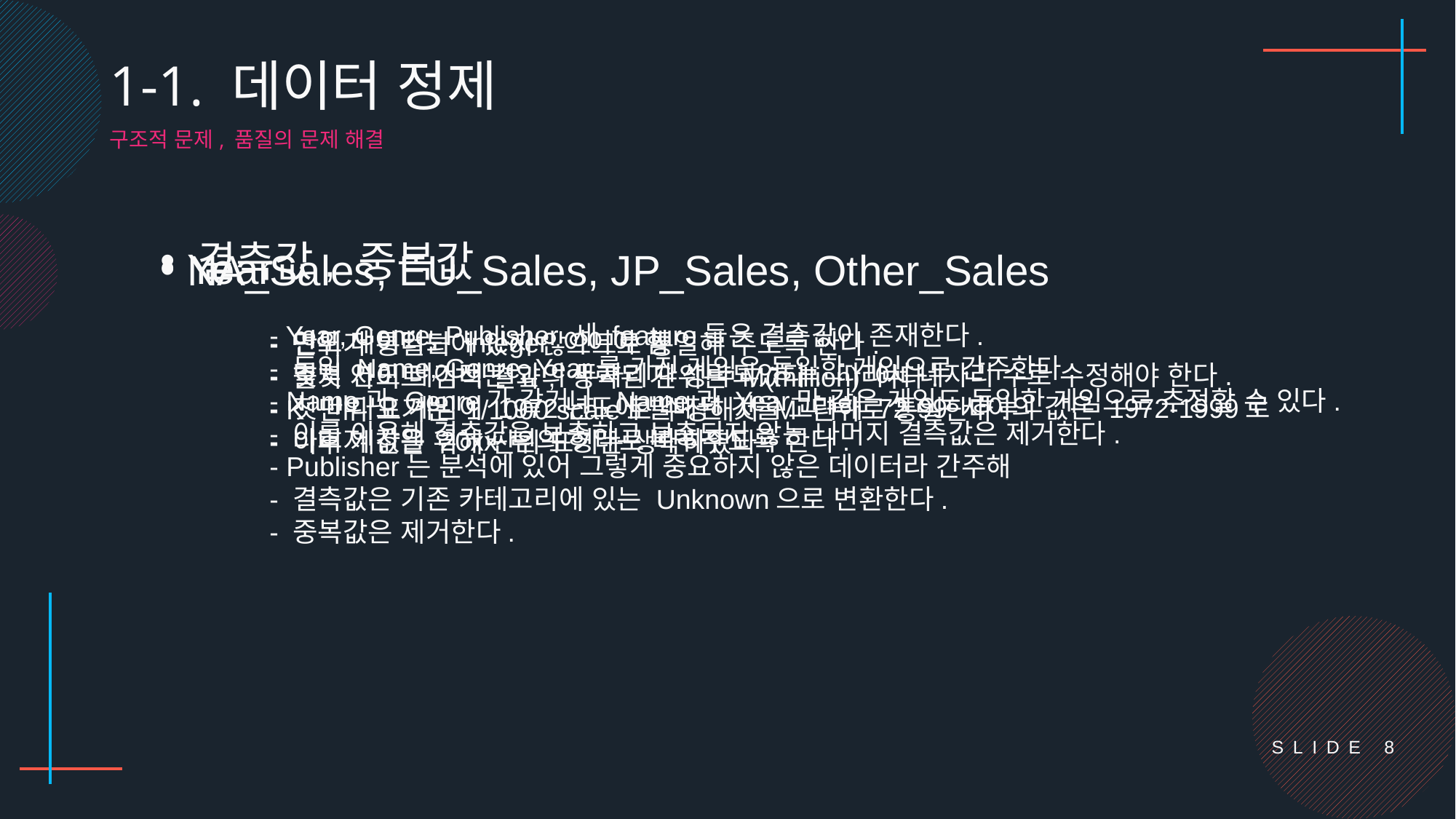

1-1. 데이터 정제
구조적 문제, 품질의 문제 해결

 NA_Sales, EU_Sales, JP_Sales, Other_Sales

	- 단위가 통일되어 있지 않으므로 통일해 주도록 한다.
	- 출처 사이트 검색 결과, 생략된 단위는 M(million) 이다.
	- K 단위 표기는 1/1000 scale로 수정해서 M 단위로 통일한다.
	- 이후 계산을 위해 단위 표기는 생략하였다.

 결측값, 중복값

	- Year, Genre, Publisher 세 feature들은 결측값이 존재한다.
	- 동일 Name, Genre, Year를 가진 게임은 동일한 게임으로 간주한다.
	- Name과 Genre가 같거나, Name과 Year만 같은 게임도 동일한 게임으로 추정할 수 있다.
	- 이를 이용해 결측값을 보충하고 보충되지 않는 나머지 결측값은 제거한다.
	- Publisher는 분석에 있어 그렇게 중요하지 않은 데이터라 간주해
	- 결측값은 기존 카테고리에 있는 Unknown으로 변환한다.
	- 중복값은 제거한다.

 Year

	- 연도 데이터는 integer 이어야 함
	- 몇몇 연도 데이터는 앞의 두자리가 생략되었다. 따라서 네자리 수로 수정해야 한다.
	- 첫 비디오 게임이 1972년도에 발매된 것을 고려해 72-99 사이의 값은 1972-1999로
	- 나머지 값은 20xx 년의 형태로 바꿔주도록 한다.